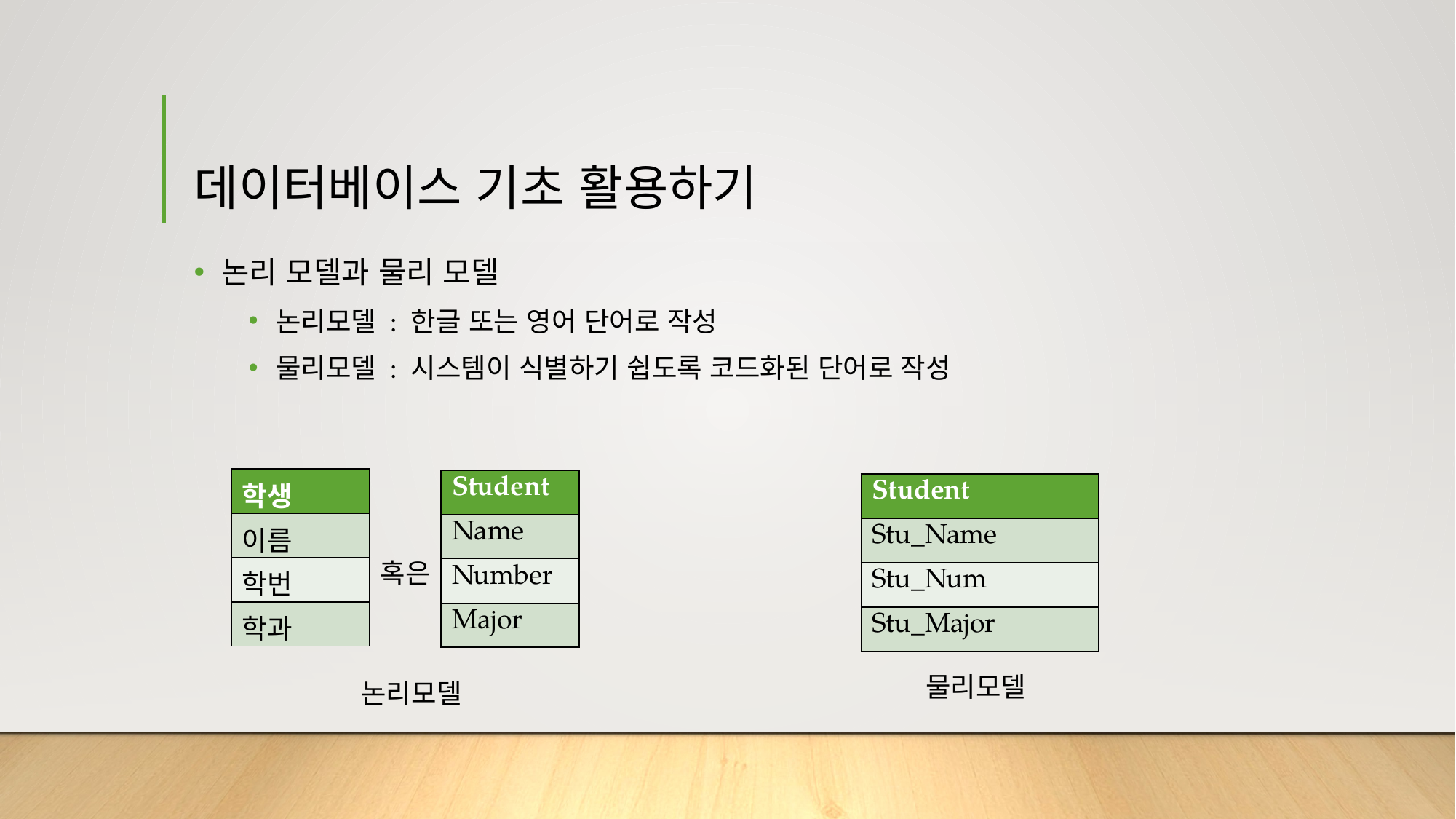

# 데이터베이스 기초 활용하기
논리 모델과 물리 모델
논리모델 : 한글 또는 영어 단어로 작성
물리모델 : 시스템이 식별하기 쉽도록 코드화된 단어로 작성
| 학생 |
| --- |
| 이름 |
| 학번 |
| 학과 |
| Student |
| --- |
| Name |
| Number |
| Major |
| Student |
| --- |
| Stu\_Name |
| Stu\_Num |
| Stu\_Major |
혹은
물리모델
논리모델